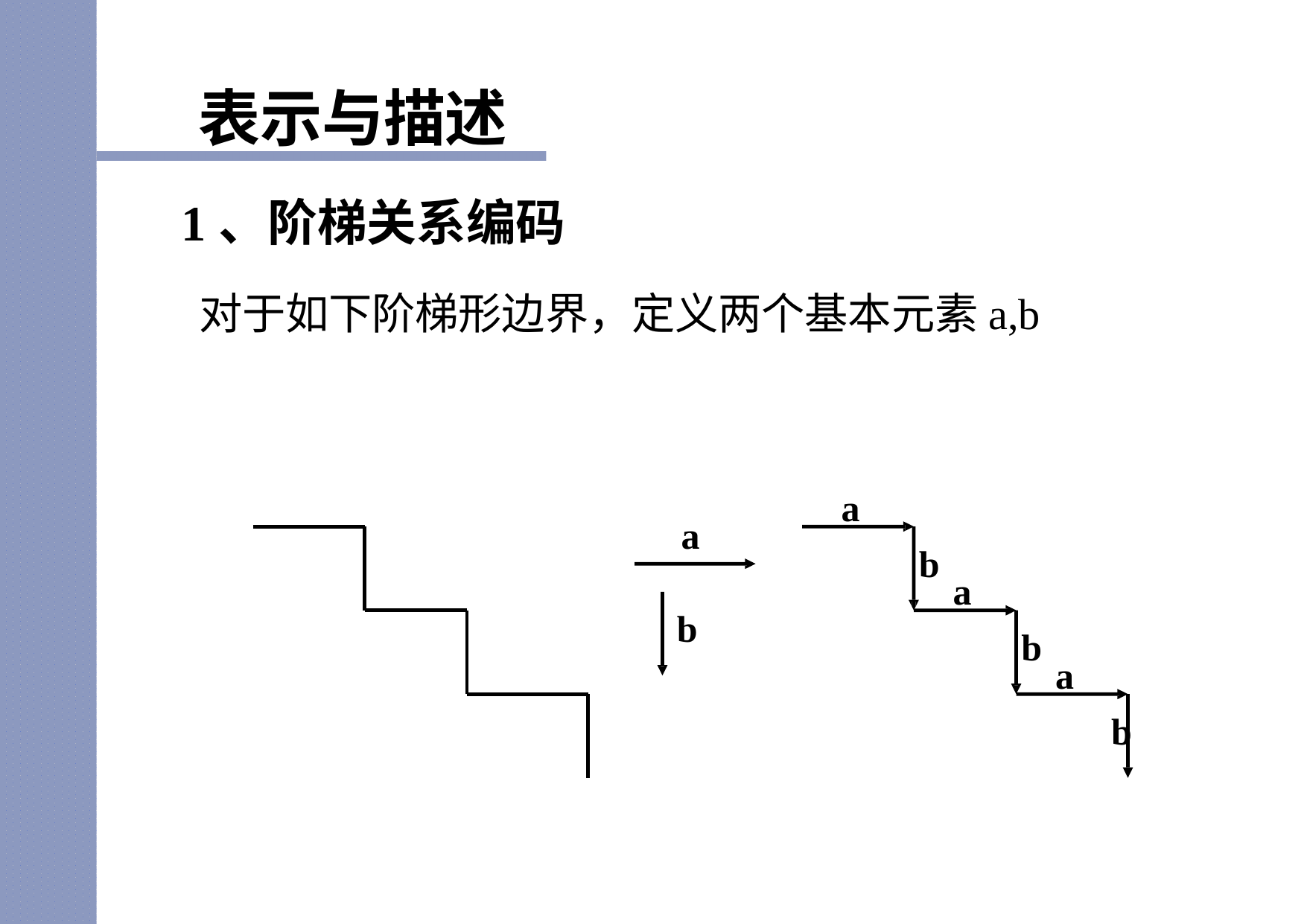

# 表示与描述
1、阶梯关系编码
对于如下阶梯形边界，定义两个基本元素a,b
a
a

b

a

b

b
a

b